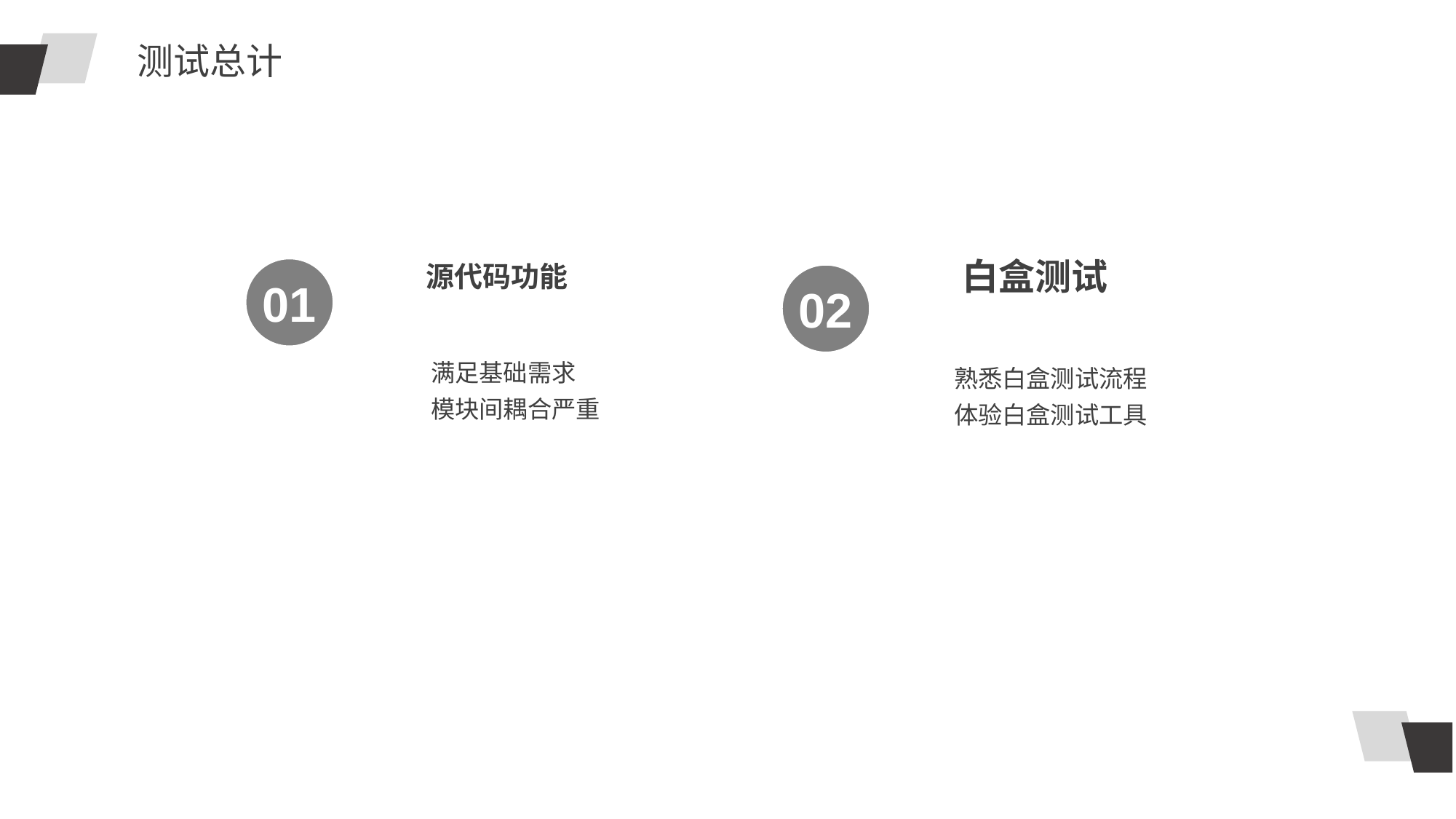

测试总计
白盒测试
源代码功能
01
02

满足基础需求
模块间耦合严重
熟悉白盒测试流程
体验白盒测试工具